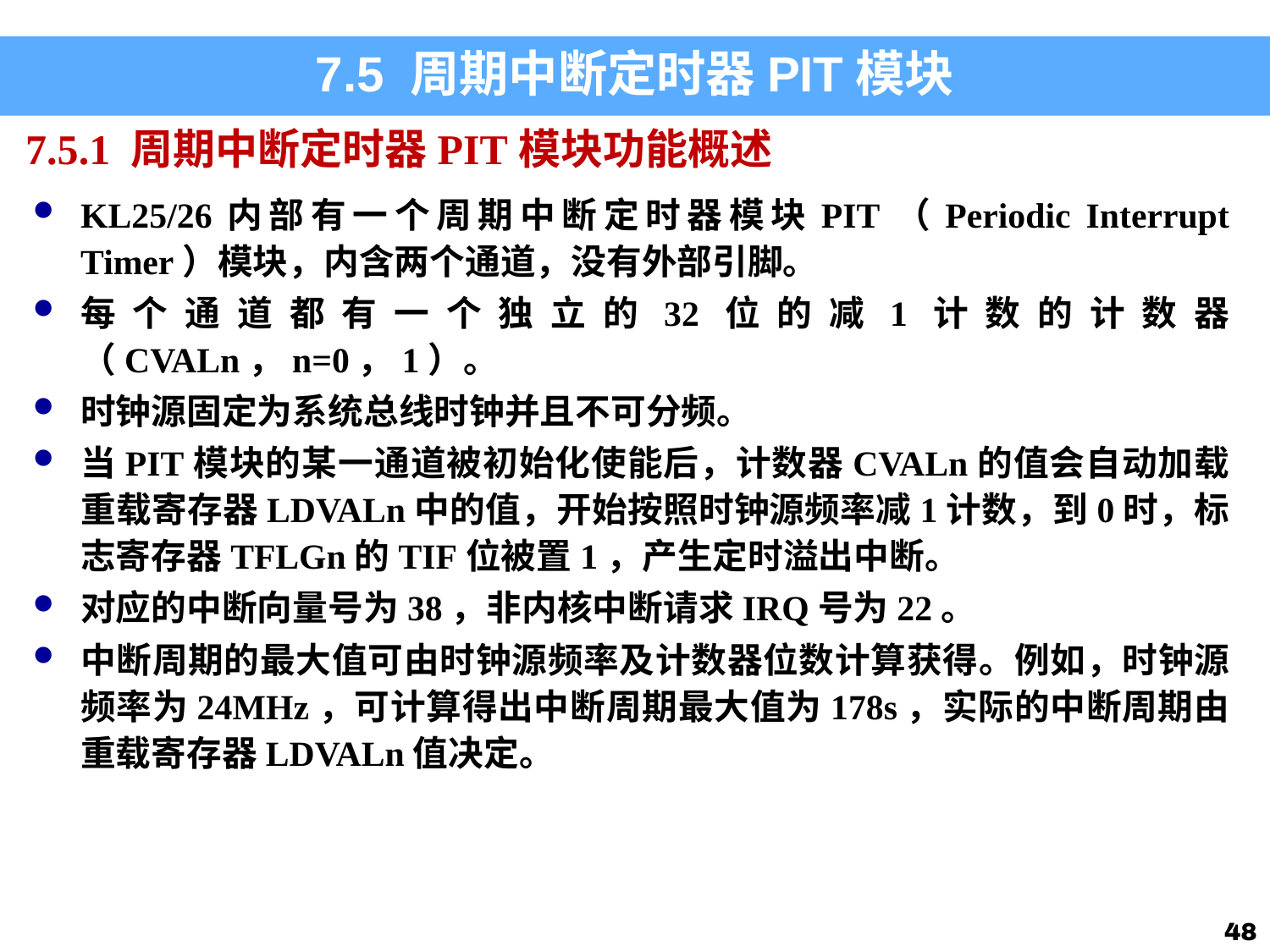

7.5 周期中断定时器PIT模块
7.5.1 周期中断定时器PIT模块功能概述
KL25/26内部有一个周期中断定时器模块PIT（Periodic Interrupt Timer）模块，内含两个通道，没有外部引脚。
每个通道都有一个独立的32位的减1计数的计数器（CVALn，n=0，1）。
时钟源固定为系统总线时钟并且不可分频。
当PIT模块的某一通道被初始化使能后，计数器CVALn的值会自动加载重载寄存器LDVALn中的值，开始按照时钟源频率减1计数，到0时，标志寄存器TFLGn的TIF位被置1，产生定时溢出中断。
对应的中断向量号为38，非内核中断请求IRQ号为22。
中断周期的最大值可由时钟源频率及计数器位数计算获得。例如，时钟源频率为24MHz，可计算得出中断周期最大值为178s，实际的中断周期由重载寄存器LDVALn值决定。
48